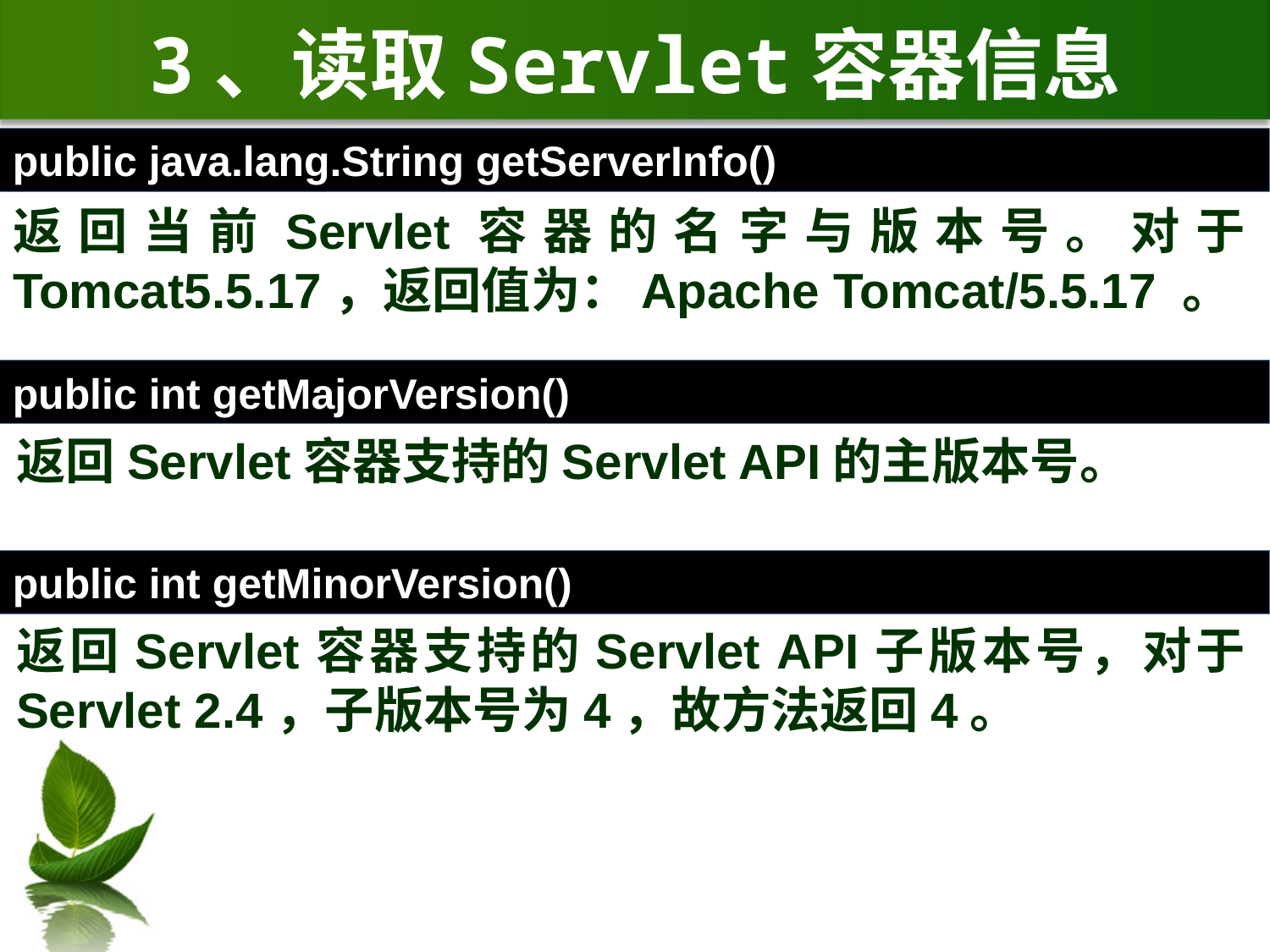

# 3、读取Servlet容器信息
public java.lang.String getServerInfo()
返回当前Servlet容器的名字与版本号。对于Tomcat5.5.17，返回值为：Apache Tomcat/5.5.17 。
public int getMajorVersion()
返回Servlet容器支持的Servlet API的主版本号。
public int getMinorVersion()
返回Servlet容器支持的Servlet API子版本号，对于Servlet 2.4，子版本号为4，故方法返回4。